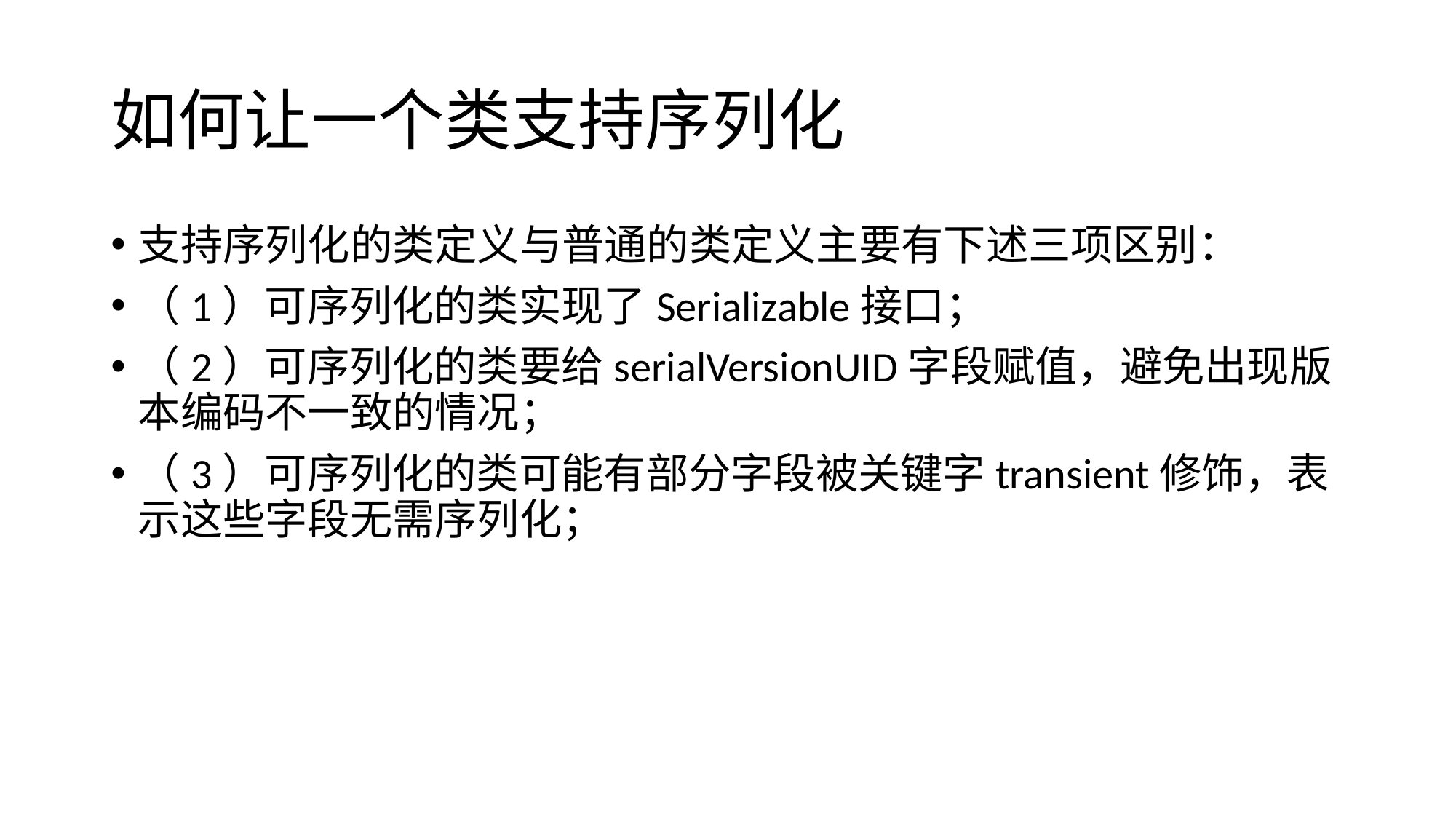

# 如何让一个类支持序列化
支持序列化的类定义与普通的类定义主要有下述三项区别：
（1）可序列化的类实现了Serializable接口；
（2）可序列化的类要给serialVersionUID字段赋值，避免出现版本编码不一致的情况；
（3）可序列化的类可能有部分字段被关键字transient修饰，表示这些字段无需序列化；